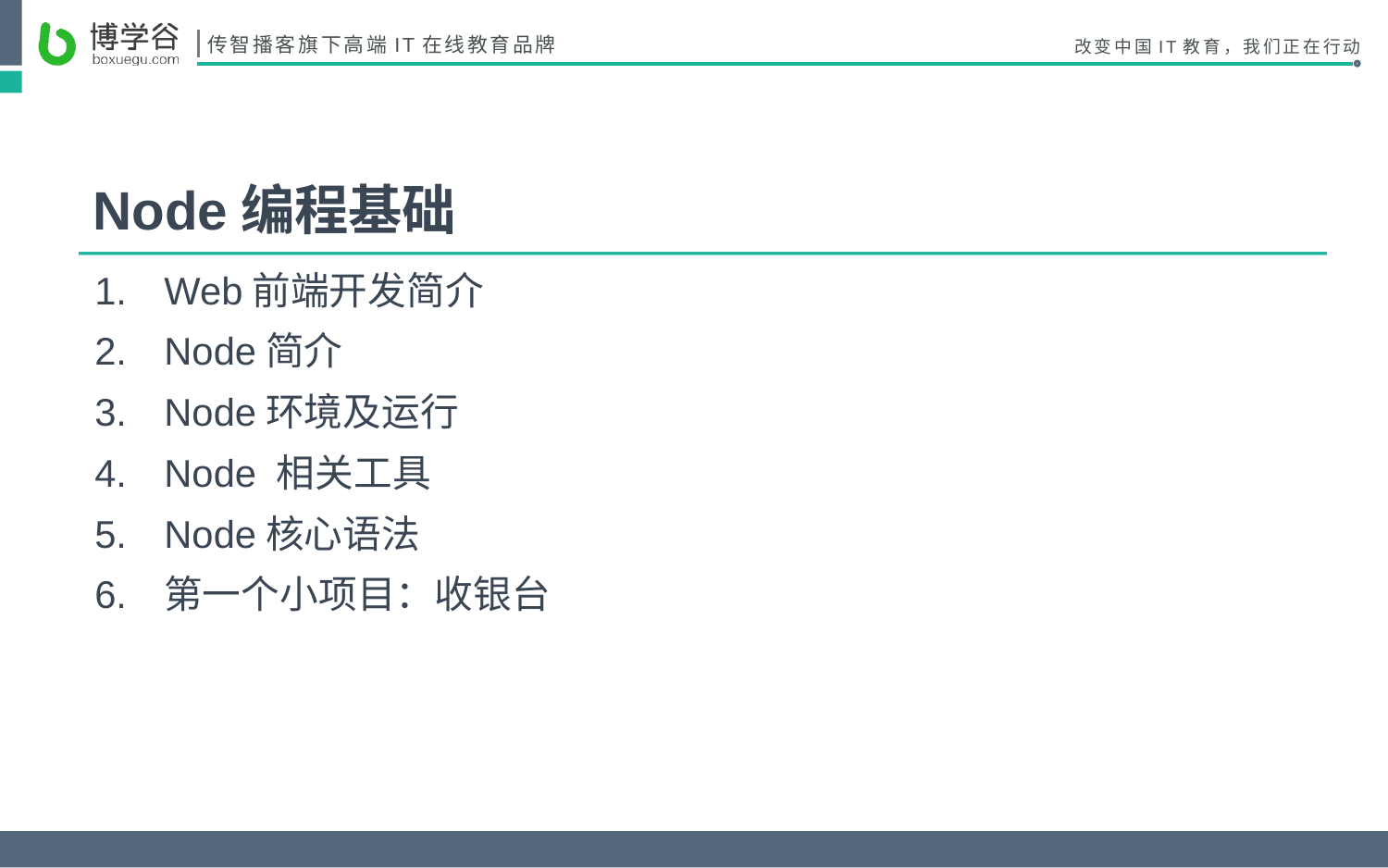

# Node编程基础
Web前端开发简介
Node简介
Node环境及运行
Node 相关工具
Node核心语法
第一个小项目：收银台